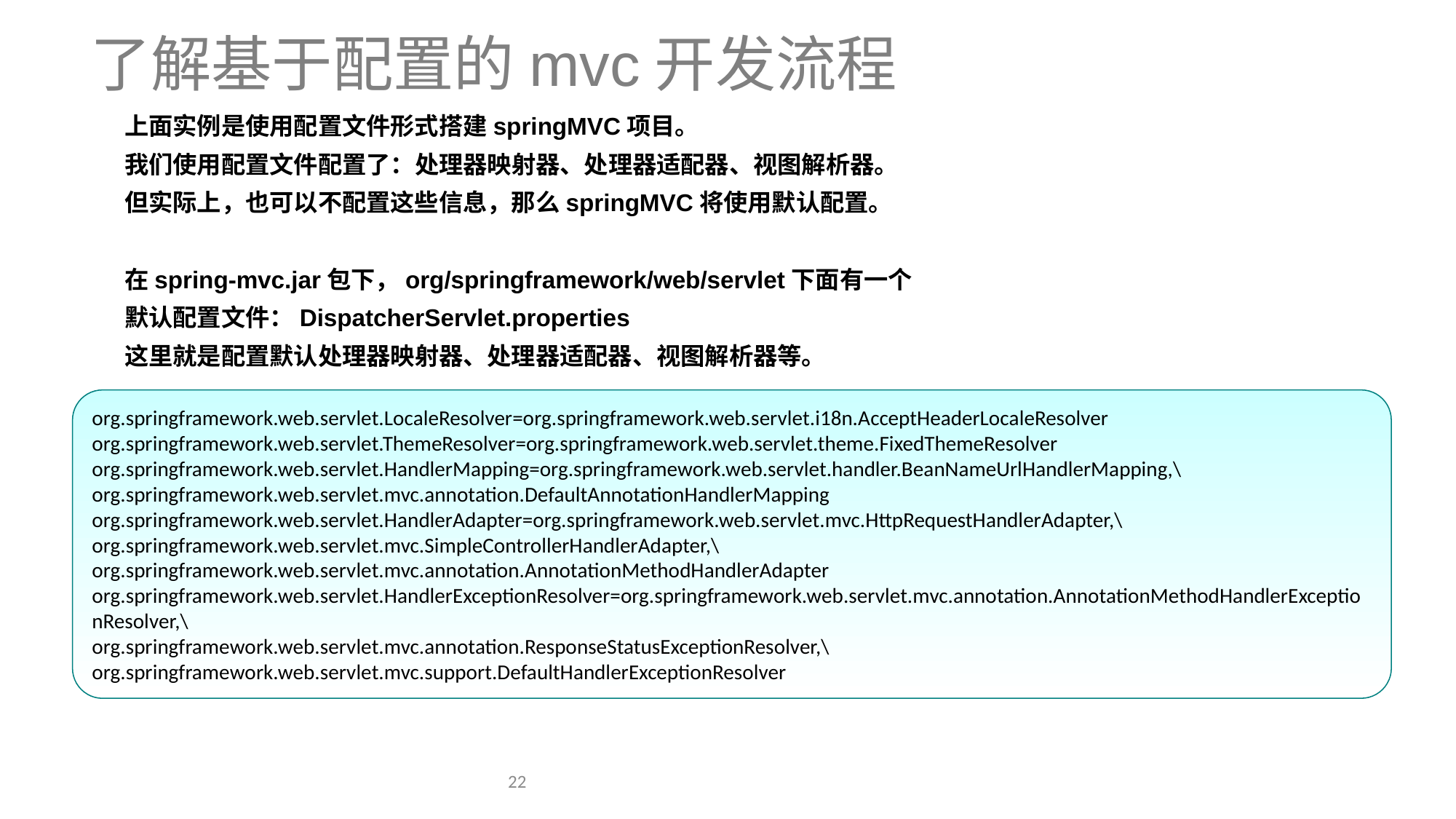

了解基于配置的mvc开发流程
上面实例是使用配置文件形式搭建springMVC项目。
我们使用配置文件配置了：处理器映射器、处理器适配器、视图解析器。
但实际上，也可以不配置这些信息，那么springMVC将使用默认配置。

在spring-mvc.jar包下，org/springframework/web/servlet下面有一个
默认配置文件：DispatcherServlet.properties
这里就是配置默认处理器映射器、处理器适配器、视图解析器等。

org.springframework.web.servlet.LocaleResolver=org.springframework.web.servlet.i18n.AcceptHeaderLocaleResolver
org.springframework.web.servlet.ThemeResolver=org.springframework.web.servlet.theme.FixedThemeResolver
org.springframework.web.servlet.HandlerMapping=org.springframework.web.servlet.handler.BeanNameUrlHandlerMapping,\
org.springframework.web.servlet.mvc.annotation.DefaultAnnotationHandlerMapping
org.springframework.web.servlet.HandlerAdapter=org.springframework.web.servlet.mvc.HttpRequestHandlerAdapter,\
org.springframework.web.servlet.mvc.SimpleControllerHandlerAdapter,\
org.springframework.web.servlet.mvc.annotation.AnnotationMethodHandlerAdapter
org.springframework.web.servlet.HandlerExceptionResolver=org.springframework.web.servlet.mvc.annotation.AnnotationMethodHandlerExceptionResolver,\
org.springframework.web.servlet.mvc.annotation.ResponseStatusExceptionResolver,\
org.springframework.web.servlet.mvc.support.DefaultHandlerExceptionResolver
22